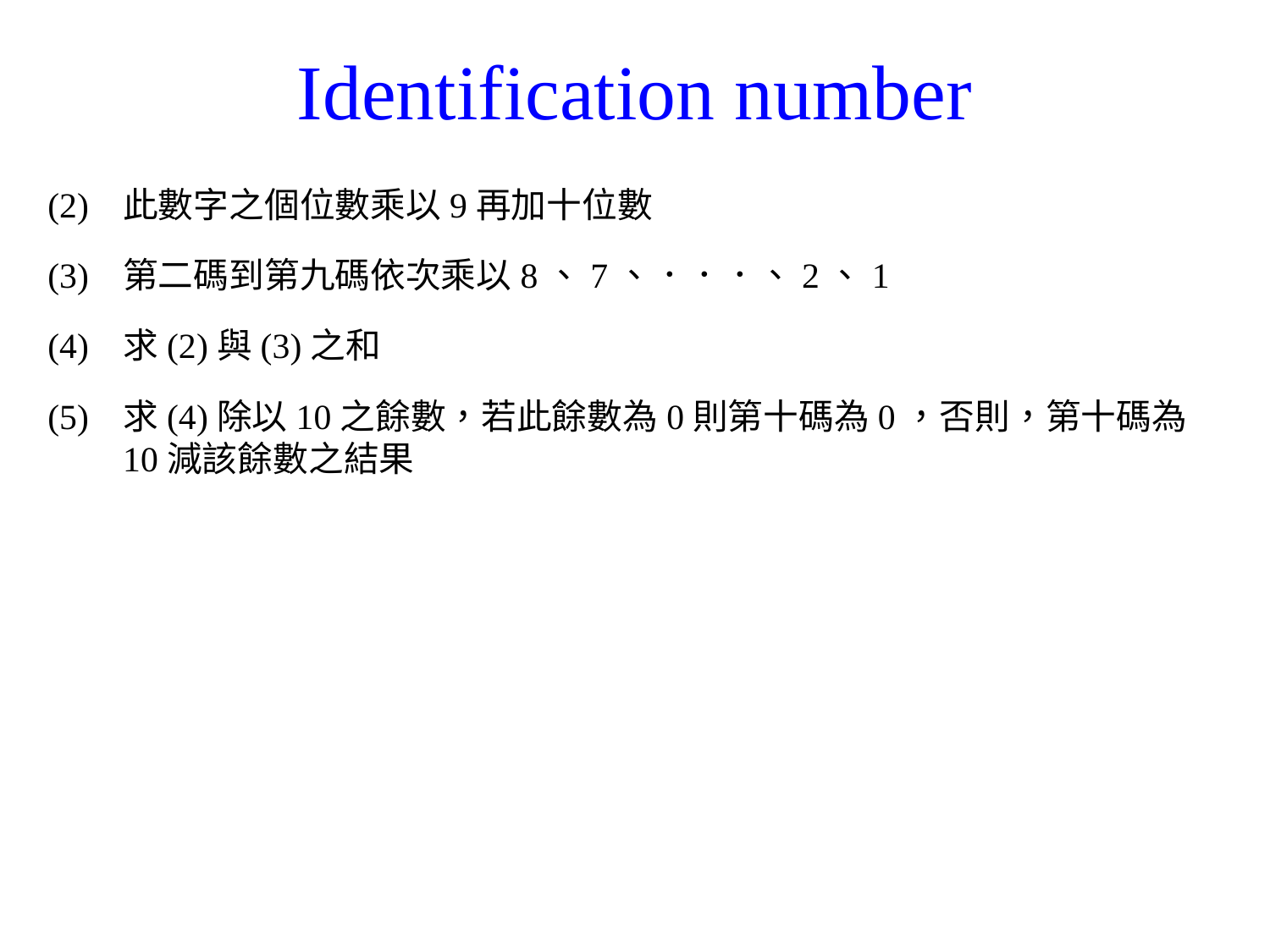

# Identification number
(2)	此數字之個位數乘以9再加十位數
(3)	第二碼到第九碼依次乘以8、7、．．．、2、1
(4)	求(2)與(3)之和
(5)	求(4)除以10之餘數，若此餘數為0則第十碼為0，否則，第十碼為10減該餘數之結果